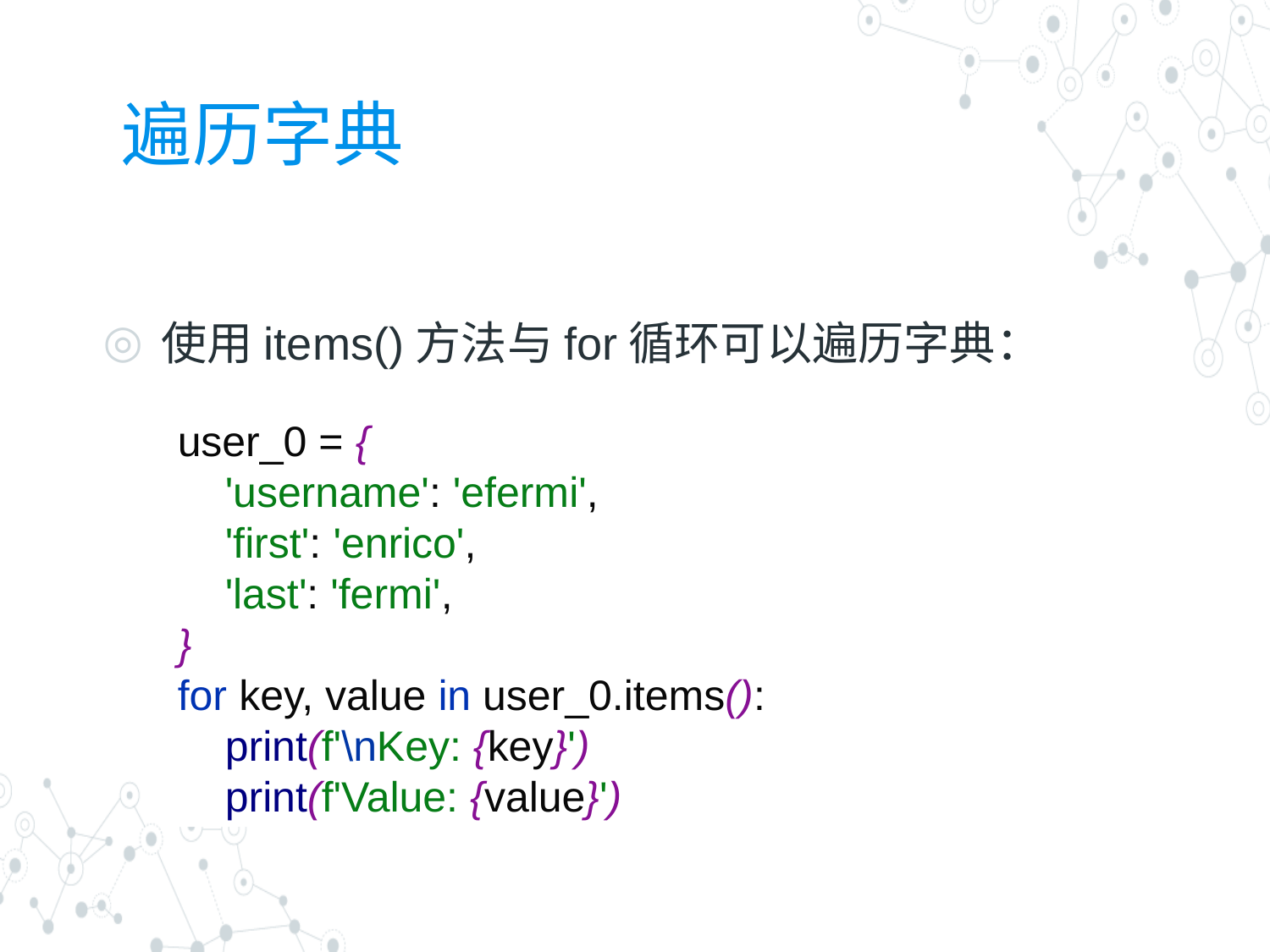

# 遍历字典
使用items()方法与for循环可以遍历字典：
user_0 = {
    'username': 'efermi',
    'first': 'enrico',
    'last': 'fermi',
}
for key, value in user_0.items():
    print(f'\nKey: {key}')
    print(f'Value: {value}')